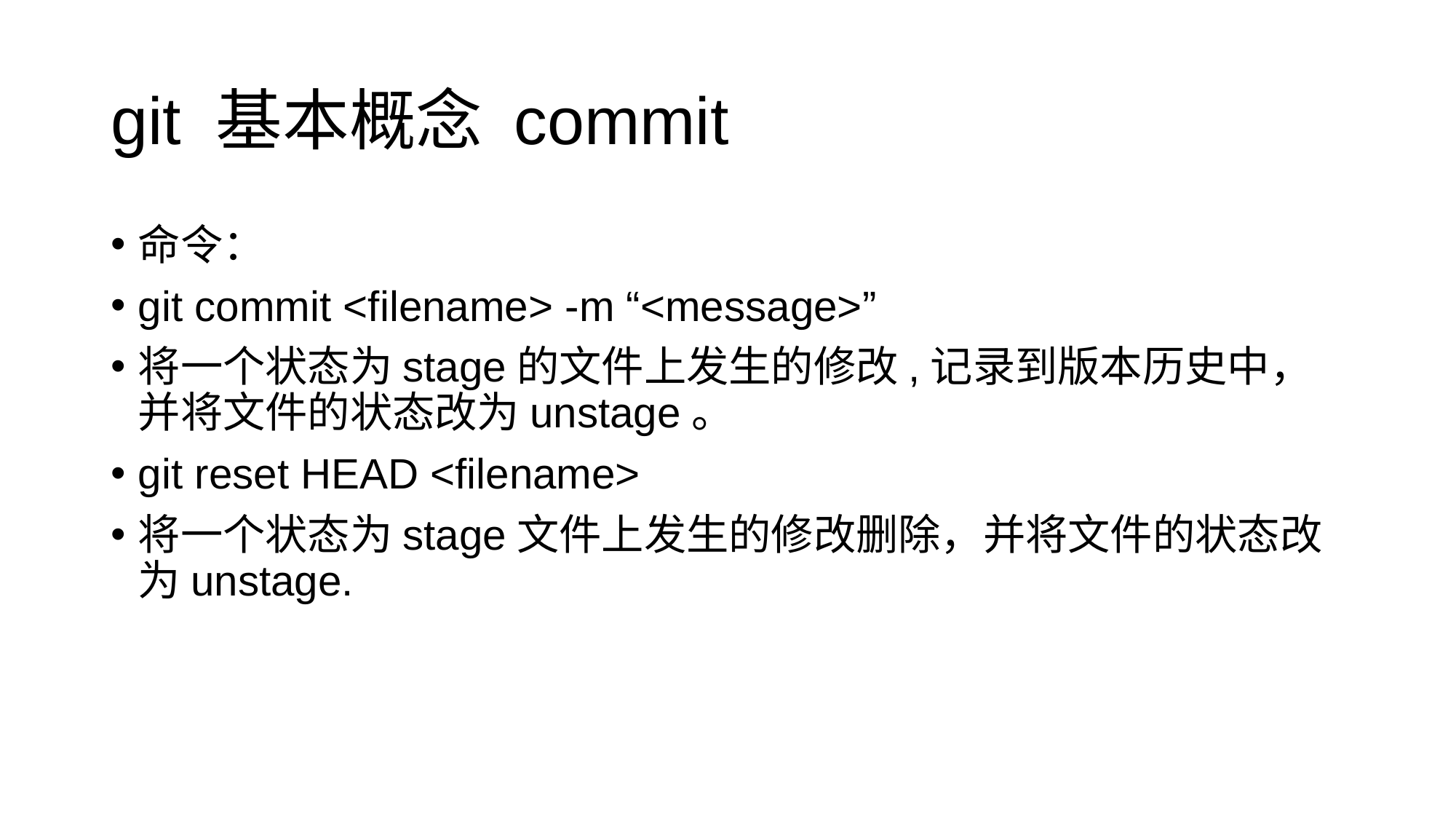

# git 基本概念 commit
命令：
git commit <filename> -m “<message>”
将一个状态为stage的文件上发生的修改,记录到版本历史中，并将文件的状态改为unstage。
git reset HEAD <filename>
将一个状态为stage文件上发生的修改删除，并将文件的状态改为unstage.